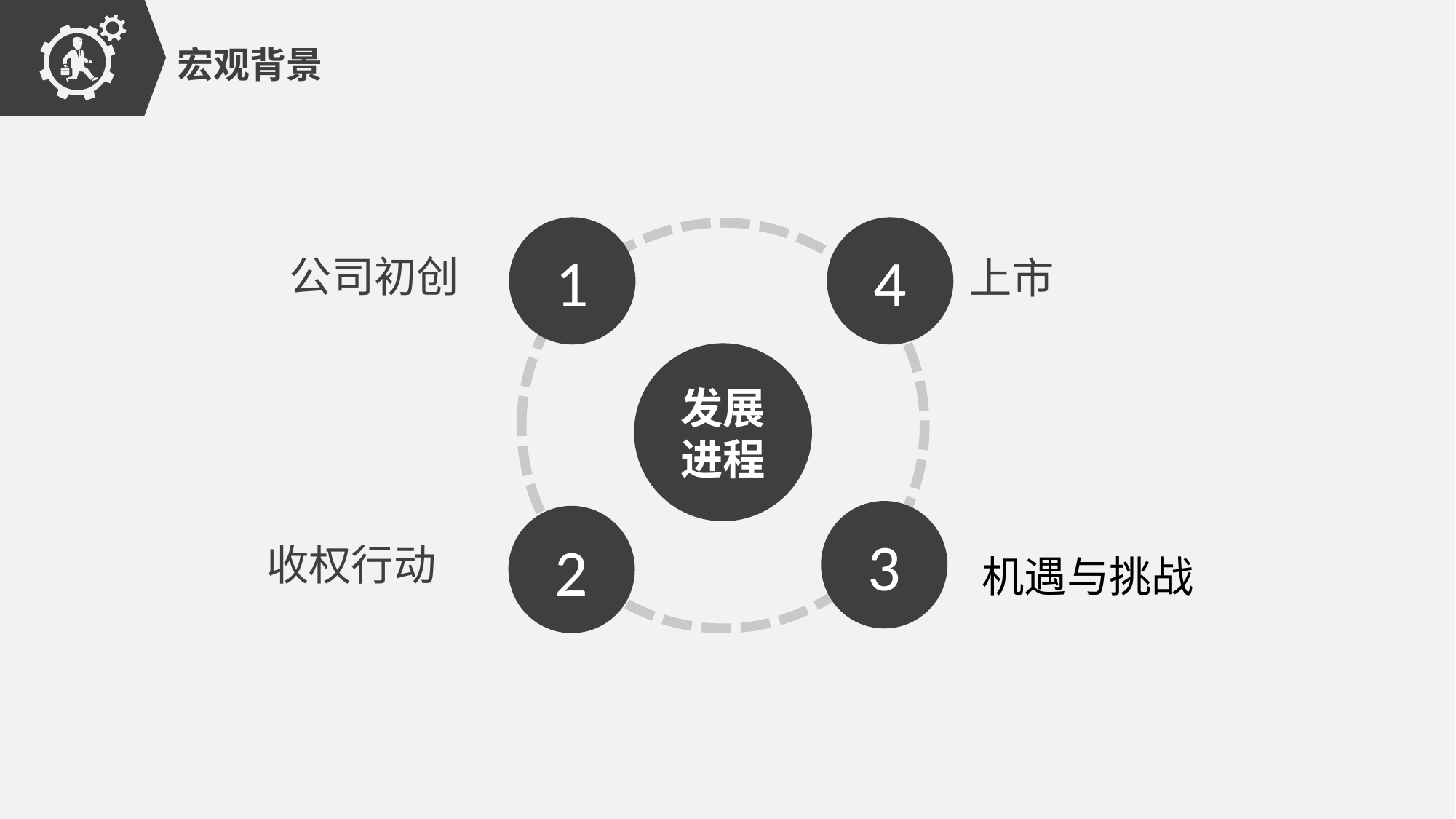

宏观背景

公司初创
上市
1
4

收权行动
3
2

发展进程
机遇与挑战